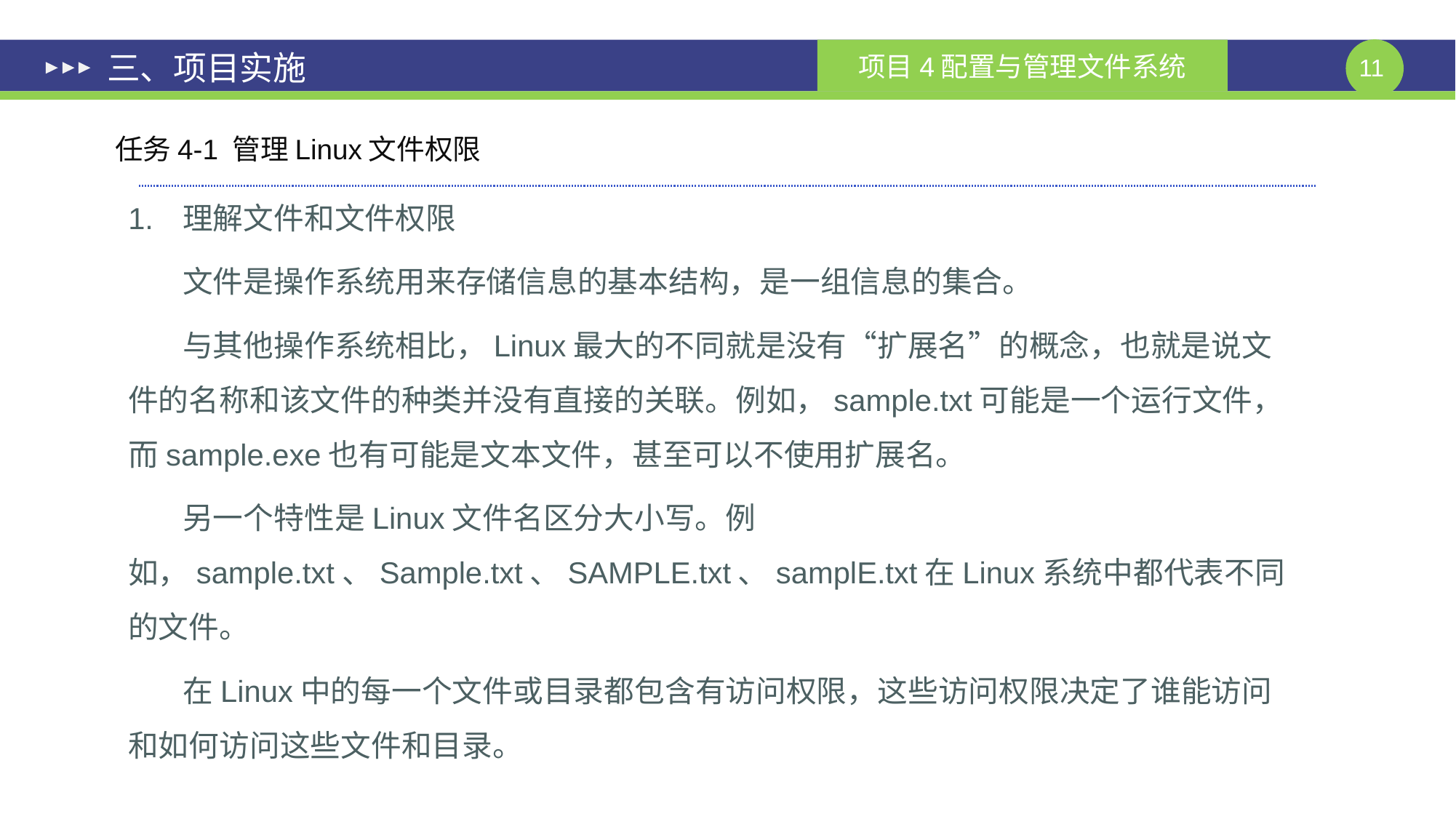

# 三、项目实施
任务4-1 管理Linux文件权限
理解文件和文件权限
文件是操作系统用来存储信息的基本结构，是一组信息的集合。
与其他操作系统相比，Linux最大的不同就是没有“扩展名”的概念，也就是说文件的名称和该文件的种类并没有直接的关联。例如，sample.txt可能是一个运行文件，而sample.exe也有可能是文本文件，甚至可以不使用扩展名。
另一个特性是Linux文件名区分大小写。例如，sample.txt、Sample.txt、SAMPLE.txt、samplE.txt在Linux系统中都代表不同的文件。
在Linux中的每一个文件或目录都包含有访问权限，这些访问权限决定了谁能访问和如何访问这些文件和目录。